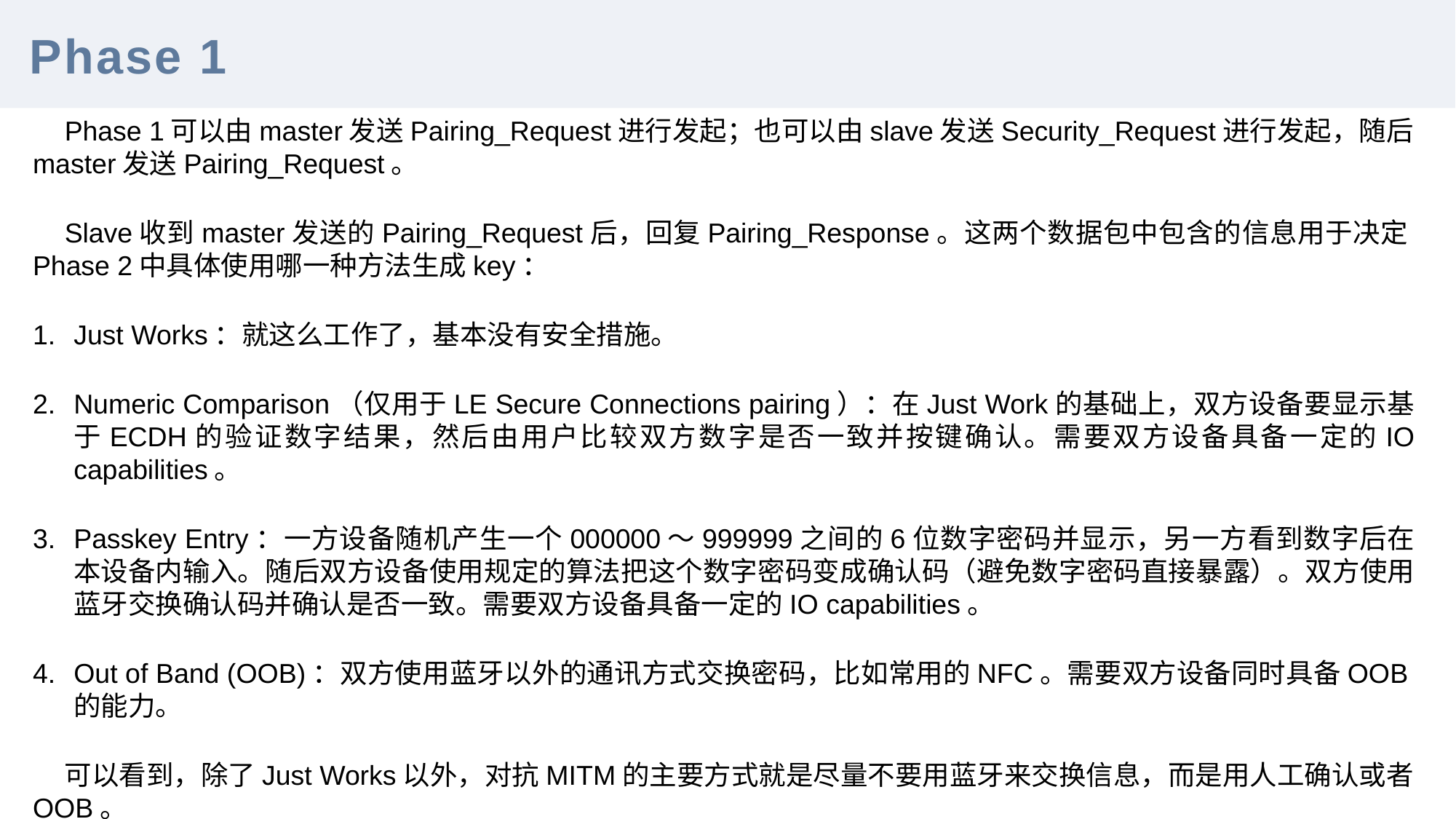

Phase 1
Phase 1可以由master发送Pairing_Request进行发起；也可以由slave发送Security_Request进行发起，随后master发送Pairing_Request。
Slave收到master发送的Pairing_Request后，回复Pairing_Response。这两个数据包中包含的信息用于决定Phase 2中具体使用哪一种方法生成key：
Just Works：就这么工作了，基本没有安全措施。
Numeric Comparison（仅用于LE Secure Connections pairing）：在Just Work的基础上，双方设备要显示基于ECDH的验证数字结果，然后由用户比较双方数字是否一致并按键确认。需要双方设备具备一定的IO capabilities。
Passkey Entry：一方设备随机产生一个000000～999999之间的6位数字密码并显示，另一方看到数字后在本设备内输入。随后双方设备使用规定的算法把这个数字密码变成确认码（避免数字密码直接暴露）。双方使用蓝牙交换确认码并确认是否一致。需要双方设备具备一定的IO capabilities。
Out of Band (OOB)：双方使用蓝牙以外的通讯方式交换密码，比如常用的NFC。需要双方设备同时具备OOB的能力。
可以看到，除了Just Works以外，对抗MITM的主要方式就是尽量不要用蓝牙来交换信息，而是用人工确认或者OOB。